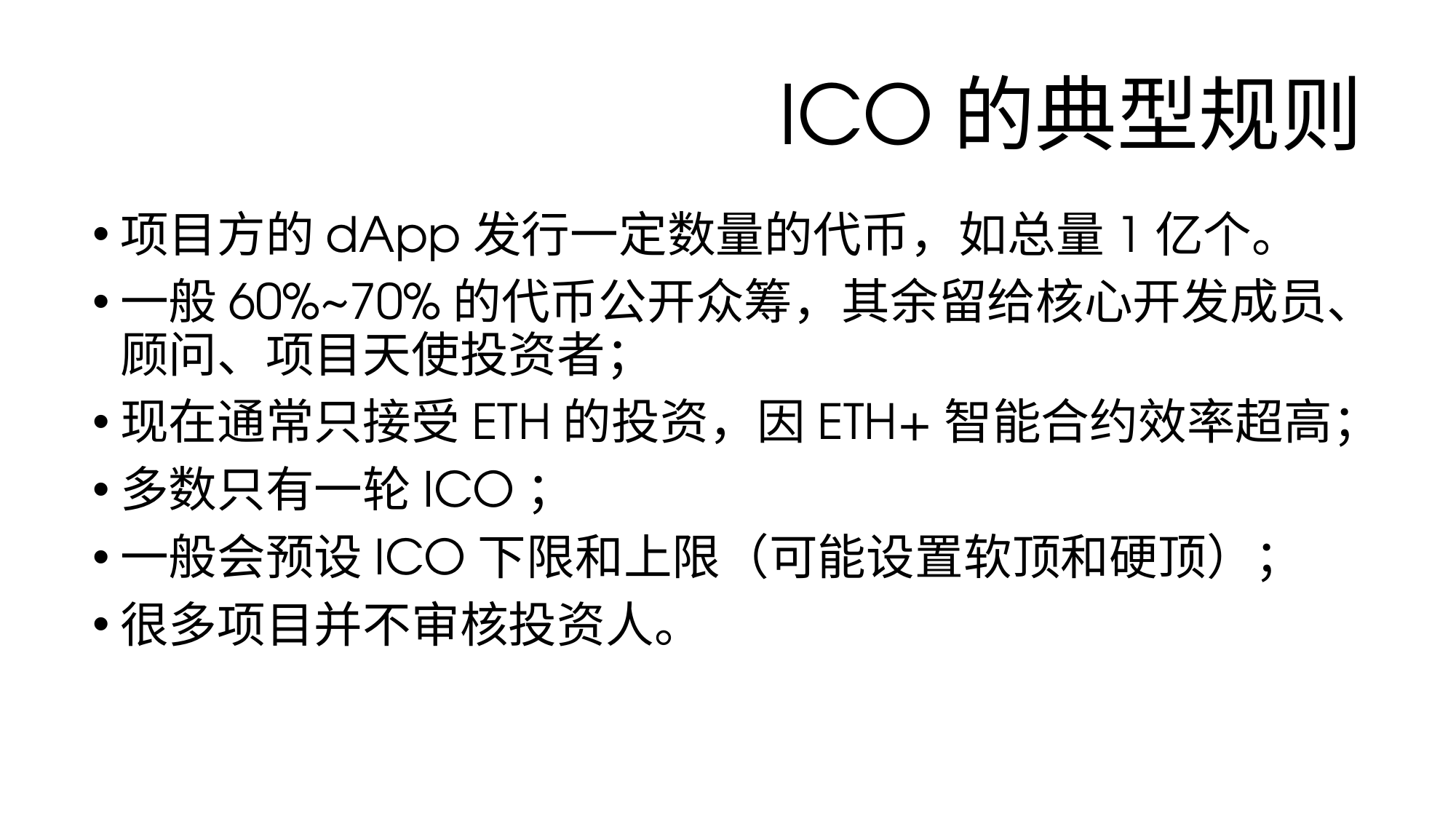

# ICO的典型规则
项目方的dApp发行一定数量的代币，如总量1亿个。
一般60%~70%的代币公开众筹，其余留给核心开发成员、顾问、项目天使投资者；
现在通常只接受ETH的投资，因ETH+智能合约效率超高；
多数只有一轮ICO；
一般会预设ICO下限和上限（可能设置软顶和硬顶）；
很多项目并不审核投资人。